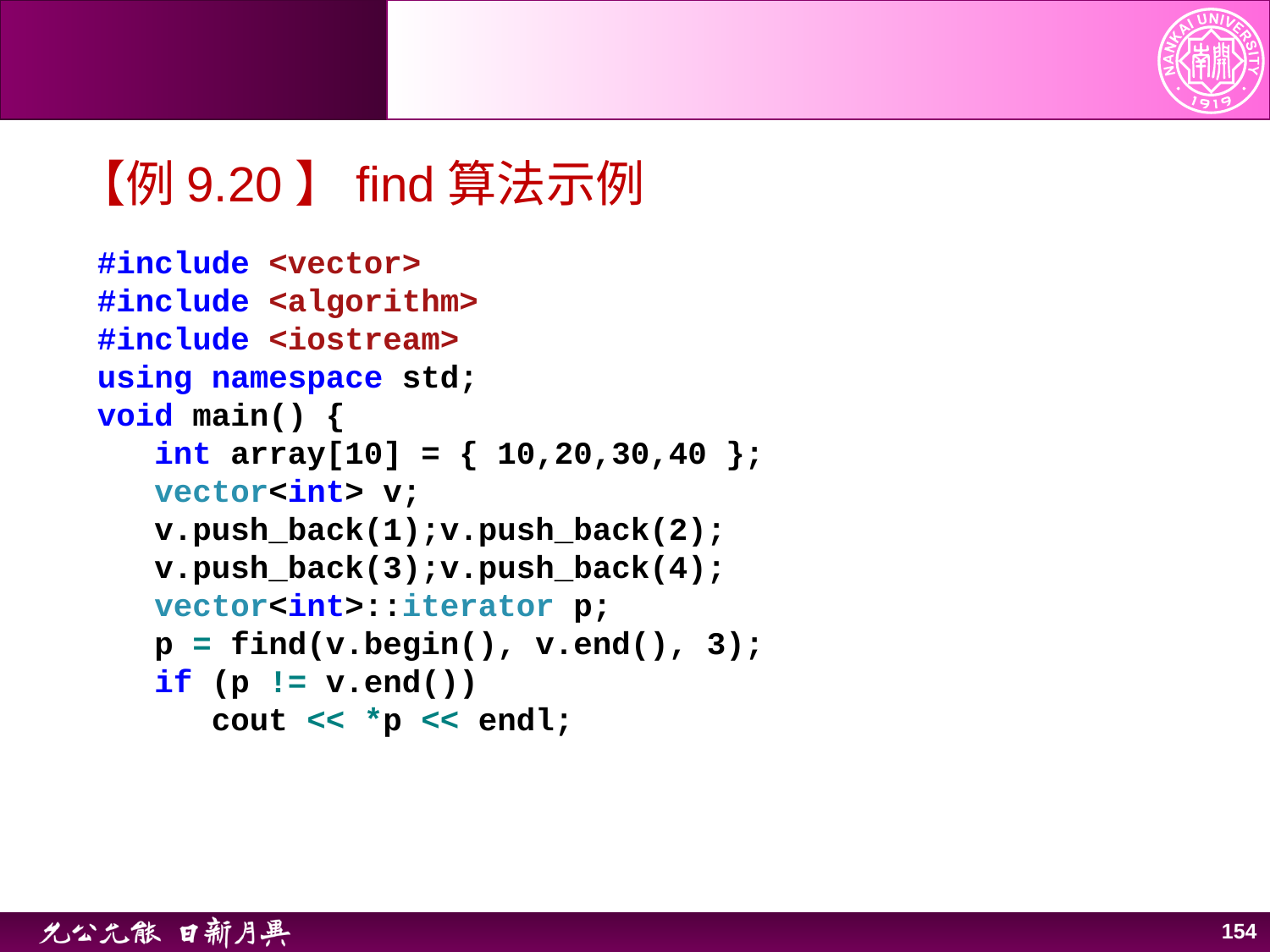

【例9.20】find算法示例
#include <vector>
#include <algorithm>
#include <iostream>
using namespace std;
void main() {
   int array[10] = { 10,20,30,40 };
   vector<int> v;
   v.push_back(1);v.push_back(2);
   v.push_back(3);v.push_back(4);
   vector<int>::iterator p;
   p = find(v.begin(), v.end(), 3);
   if (p != v.end())
      cout << *p << endl;
154